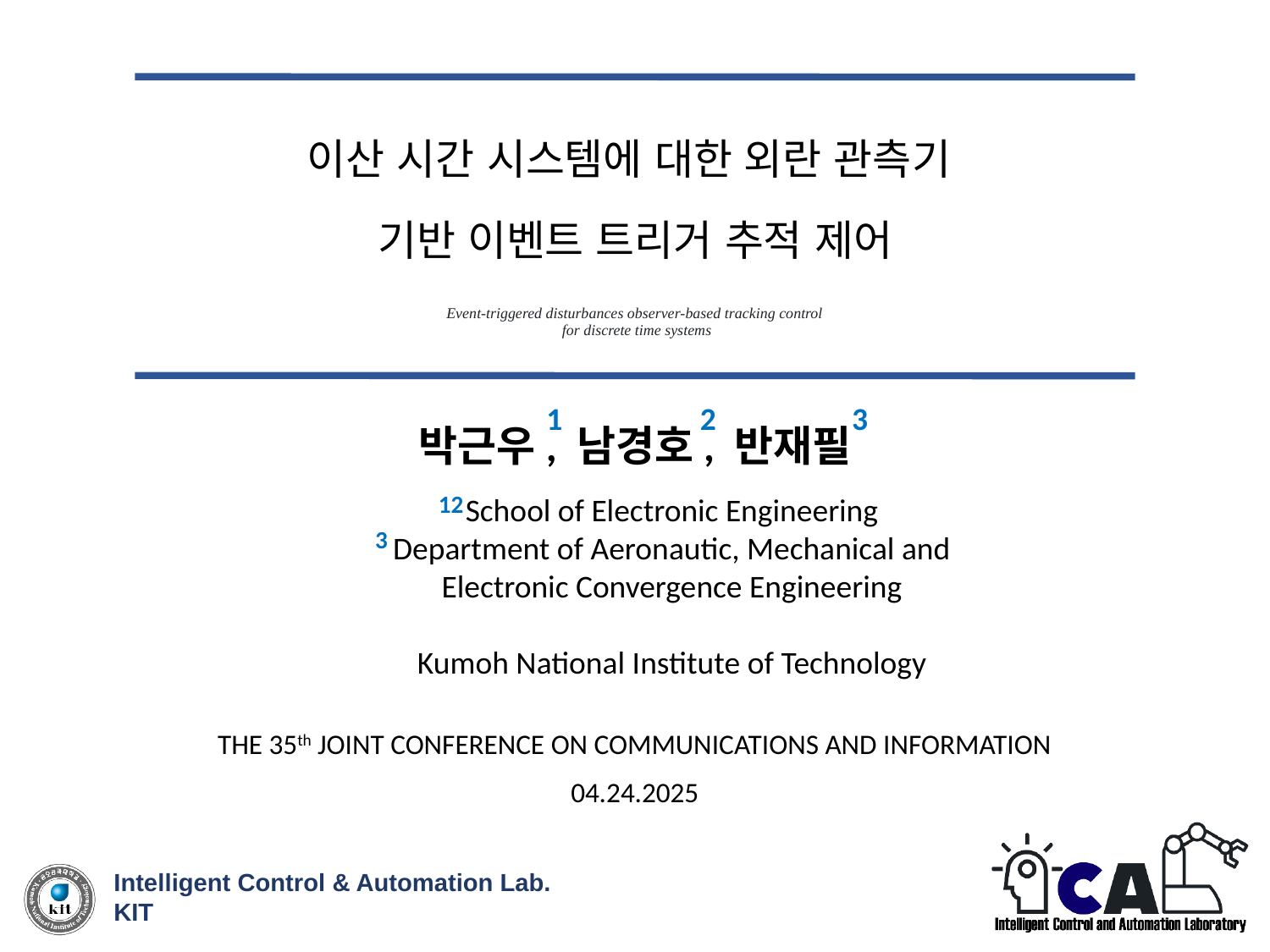

# 이산 시간 시스템에 대한 외란 관측기 기반 이벤트 트리거 추적 제어
Event-triggered disturbances observer-based tracking control
 for discrete time systems

1
2
3
박근우, 남경호, 반재필
12
School of Electronic Engineering
Department of Aeronautic, Mechanical and Electronic Convergence Engineering

Kumoh National Institute of Technology
  3
THE 35th JOINT CONFERENCE ON COMMUNICATIONS AND INFORMATION
04.24.2025